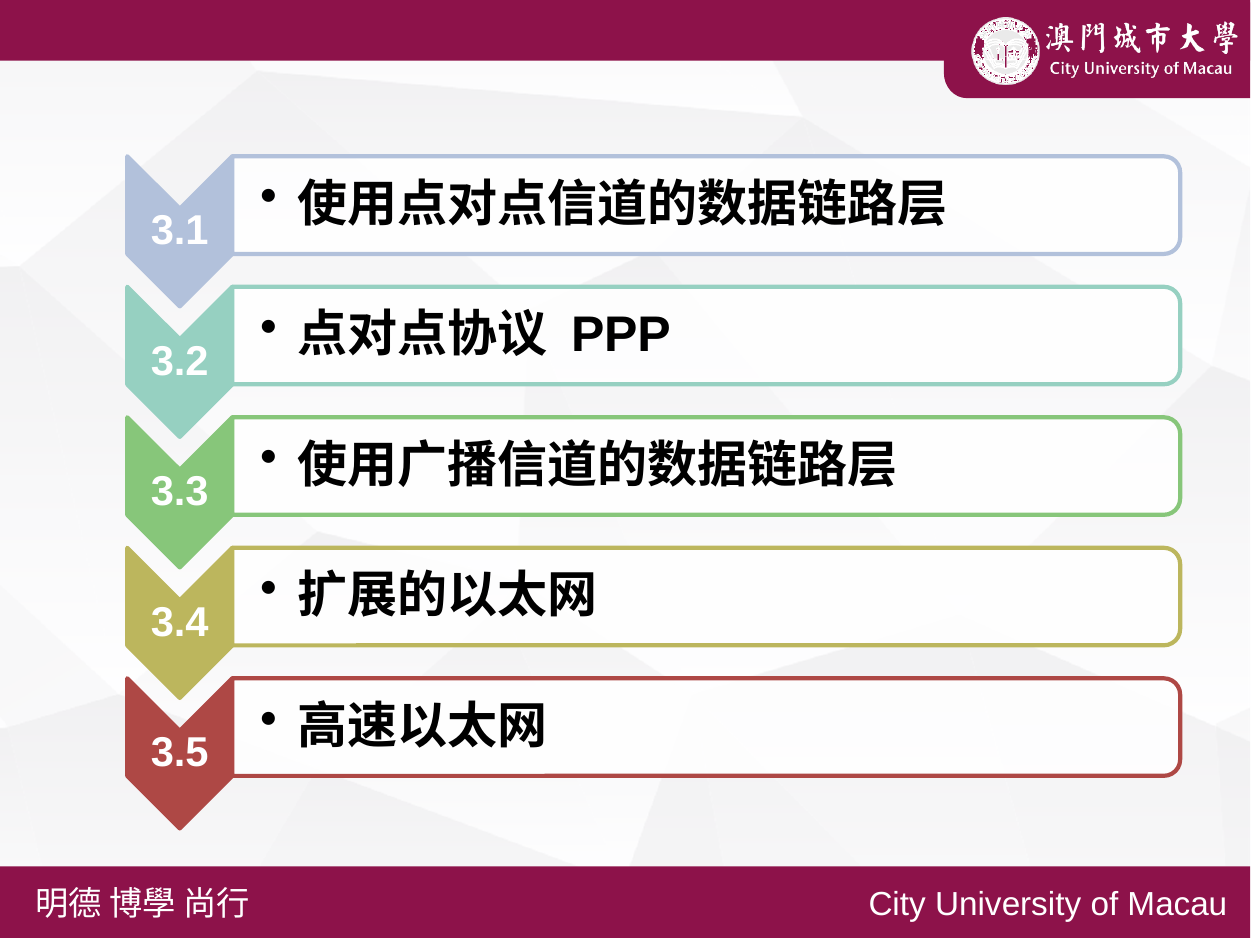

3.1
使用点对点信道的数据链路层
3.2
点对点协议 PPP
3.3
使用广播信道的数据链路层
3.4
扩展的以太网
3.5
高速以太网